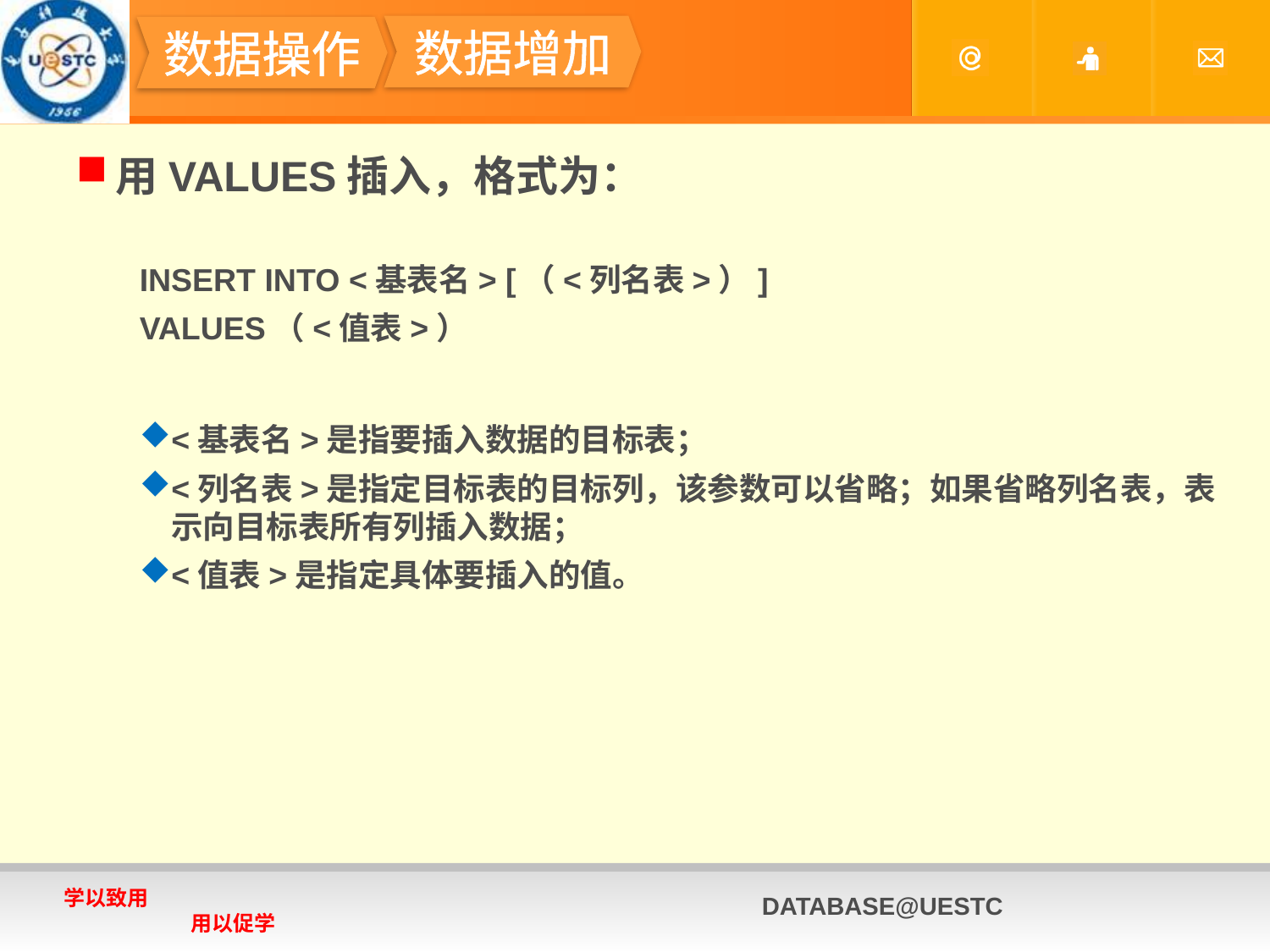

#
数据增加
数据操作
用VALUES插入，格式为：

INSERT INTO <基表名> [（<列名表>）]
VALUES（<值表>）

<基表名>是指要插入数据的目标表；
<列名表>是指定目标表的目标列，该参数可以省略；如果省略列名表，表示向目标表所有列插入数据；
<值表>是指定具体要插入的值。